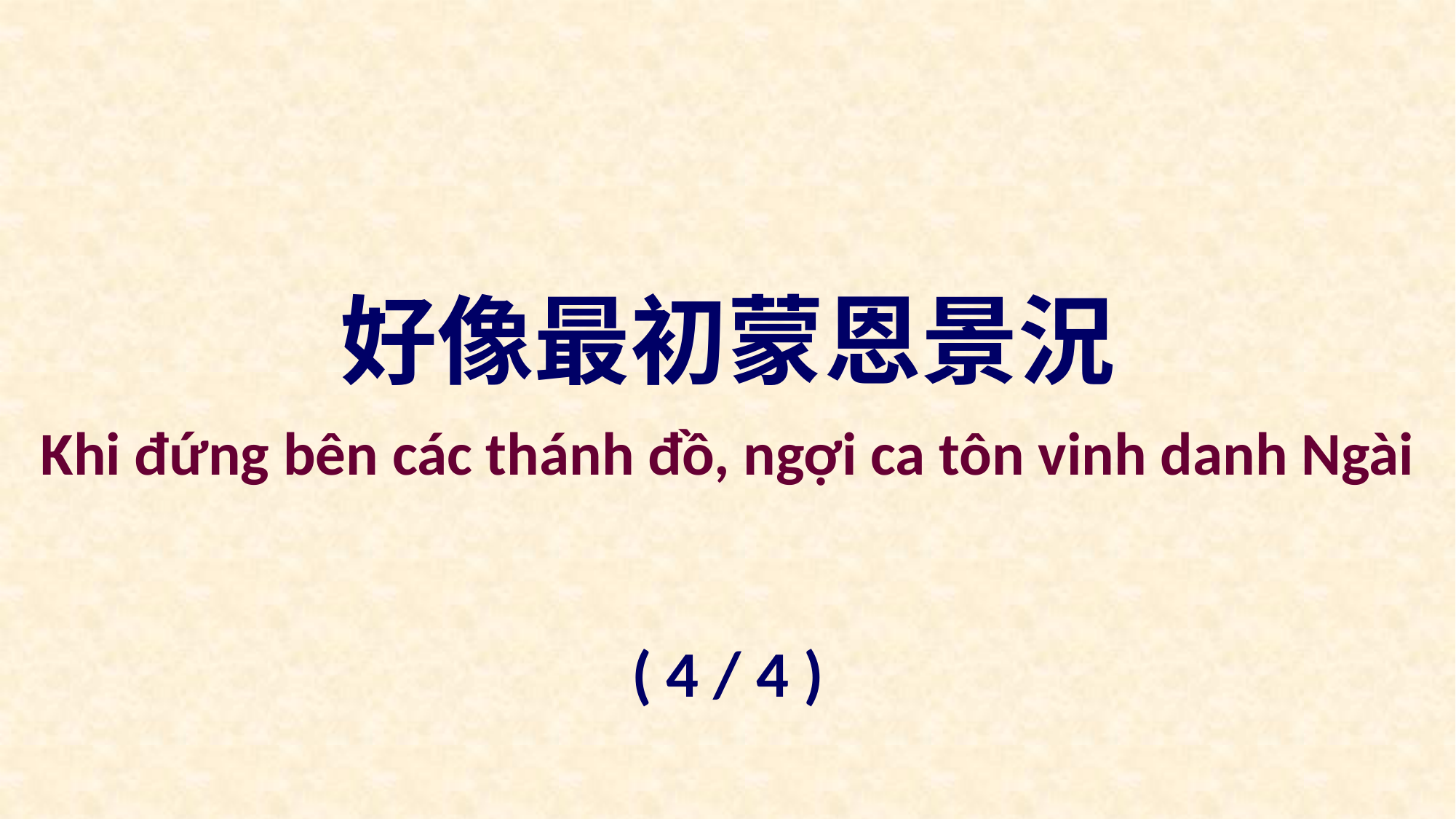

好像最初蒙恩景況
Khi đứng bên các thánh đồ, ngợi ca tôn vinh danh Ngài
( 4 / 4 )